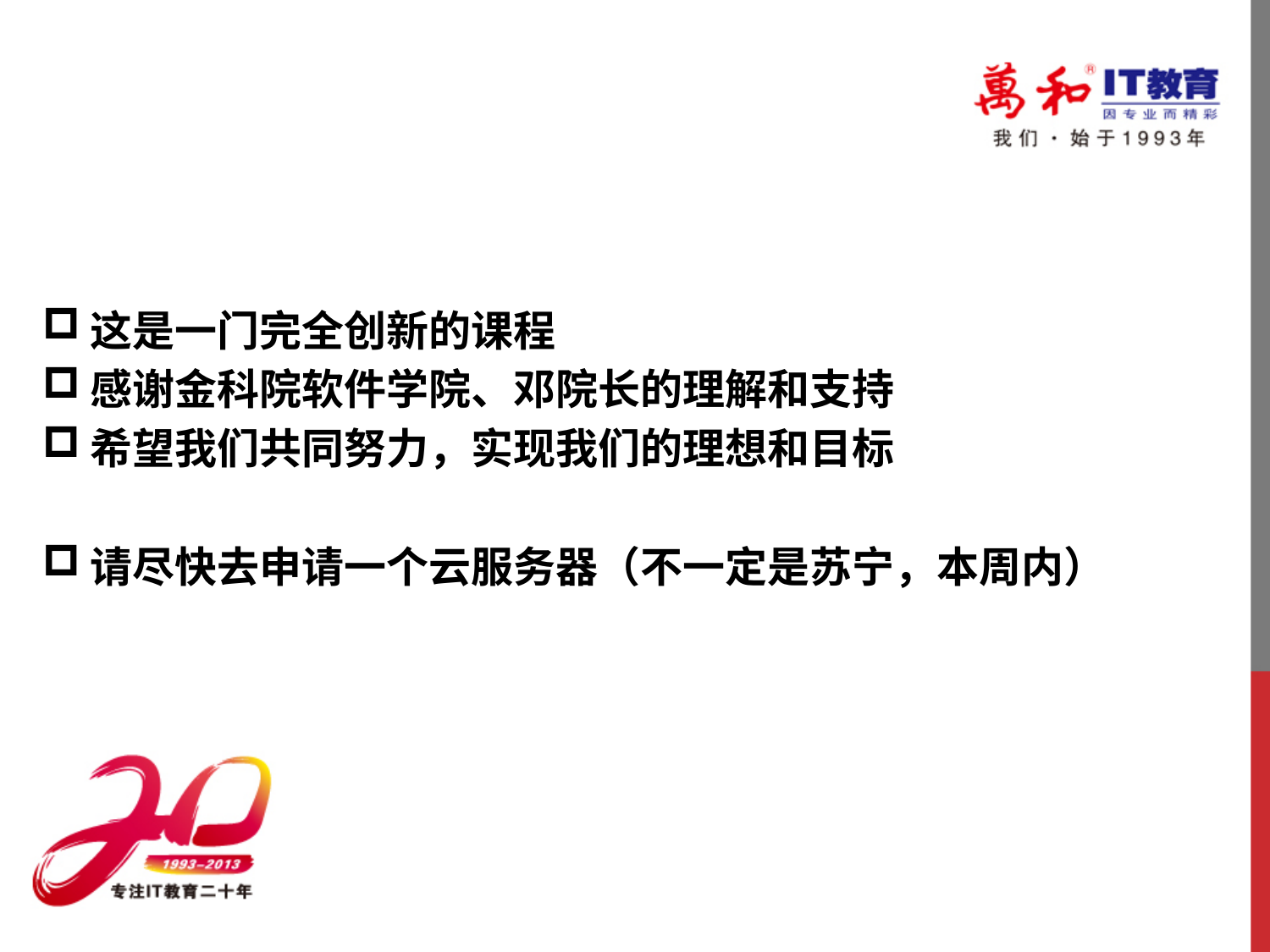

这是一门完全创新的课程
感谢金科院软件学院、邓院长的理解和支持
希望我们共同努力，实现我们的理想和目标

请尽快去申请一个云服务器（不一定是苏宁，本周内）